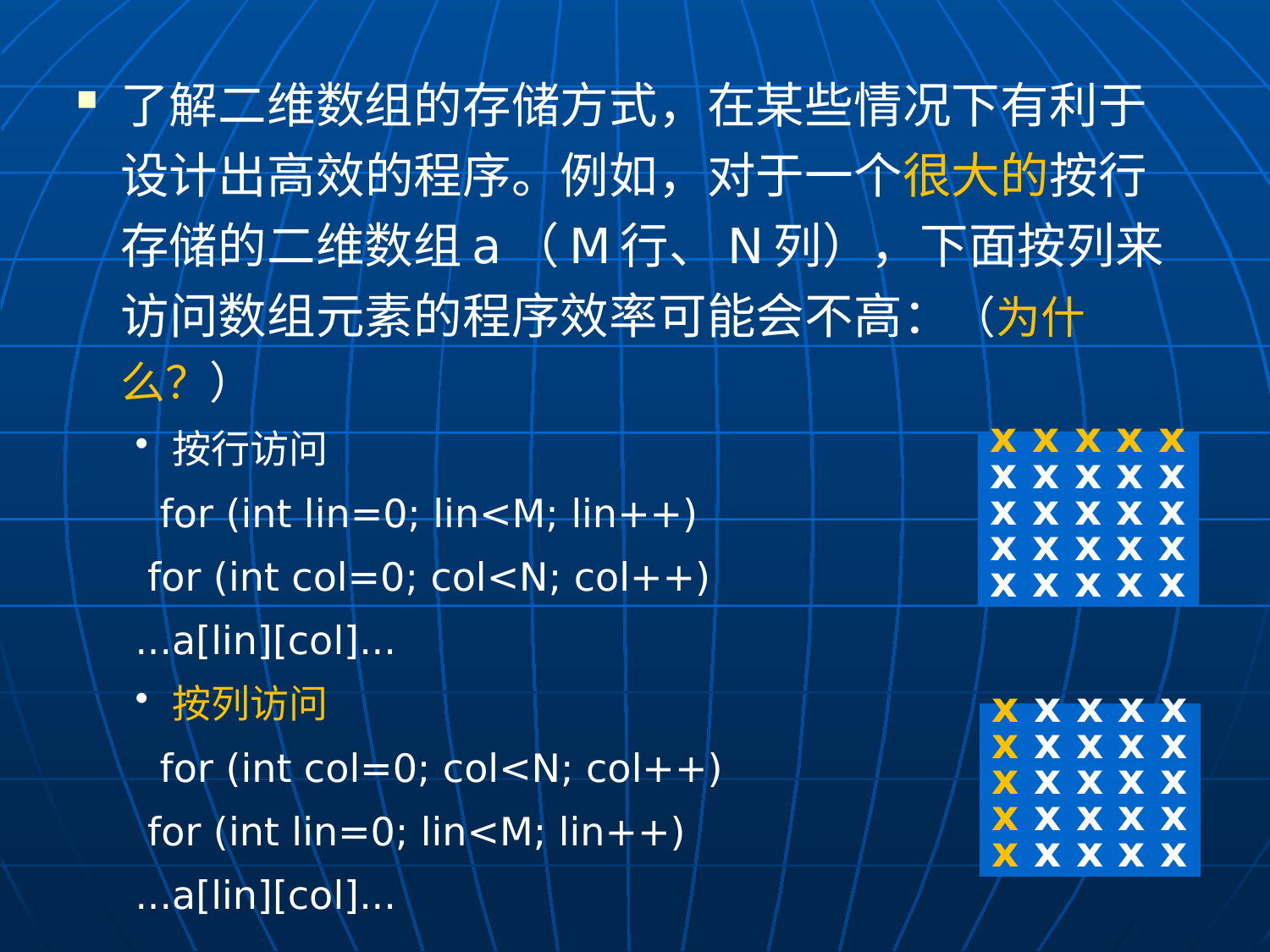

了解二维数组的存储方式，在某些情况下有利于设计出高效的程序。例如，对于一个很大的按行存储的二维数组a（M行、N列），下面按列来访问数组元素的程序效率可能会不高：（为什么？）
按行访问
  for (int lin=0; lin<M; lin++)
	 for (int col=0; col<N; col++)
		...a[lin][col]...
按列访问
  for (int col=0; col<N; col++)
	 for (int lin=0; lin<M; lin++)
		...a[lin][col]...
x x x x x
x x x x x
x x x x x
x x x x x
x x x x x
x x x x x
x x x x x
x x x x x
x x x x x
x x x x x